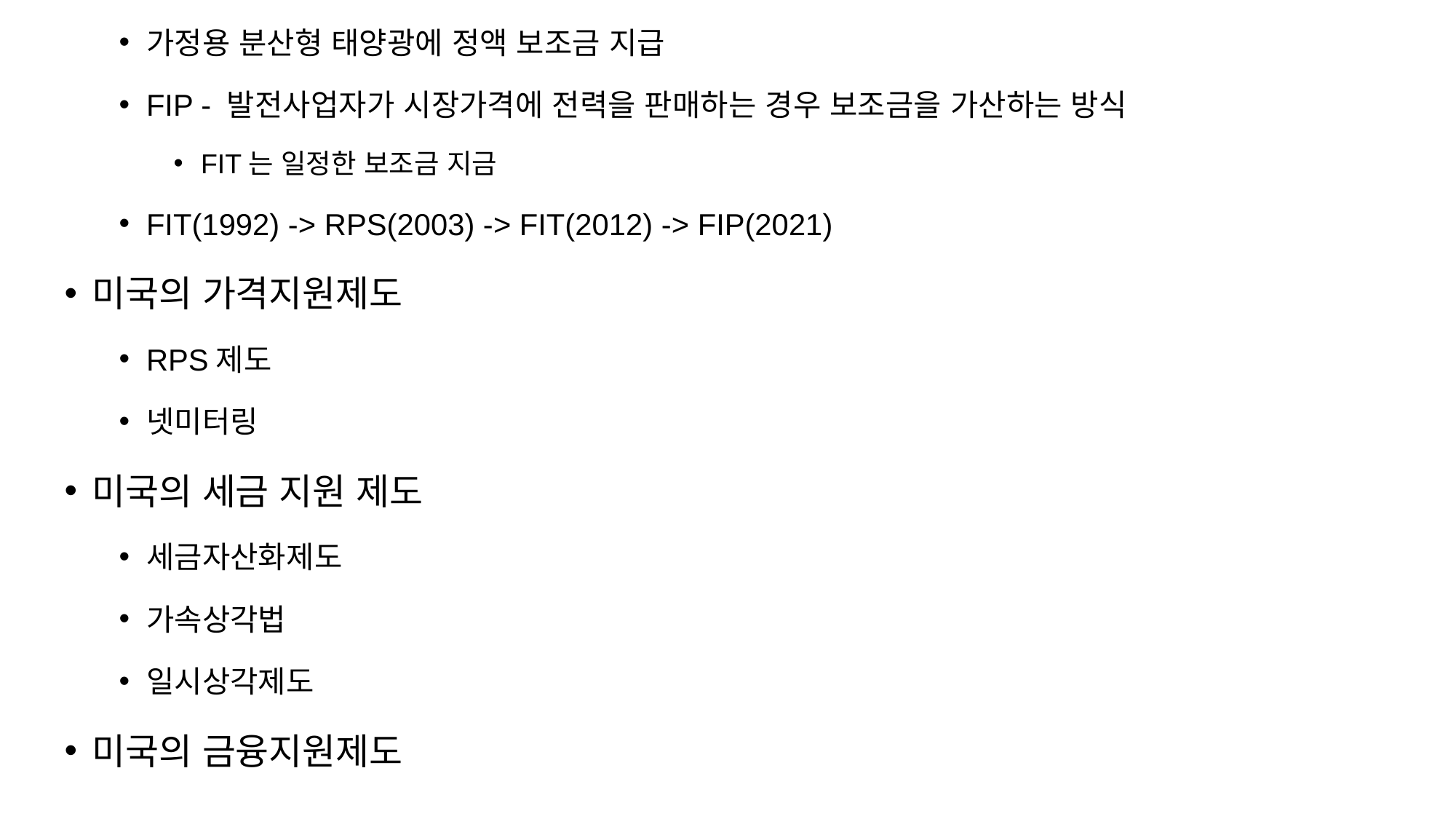

가정용 분산형 태양광에 정액 보조금 지급
FIP - 발전사업자가 시장가격에 전력을 판매하는 경우 보조금을 가산하는 방식
FIT는 일정한 보조금 지금
FIT(1992) -> RPS(2003) -> FIT(2012) -> FIP(2021)
미국의 가격지원제도
RPS제도
넷미터링
미국의 세금 지원 제도
세금자산화제도
가속상각법
일시상각제도
미국의 금융지원제도